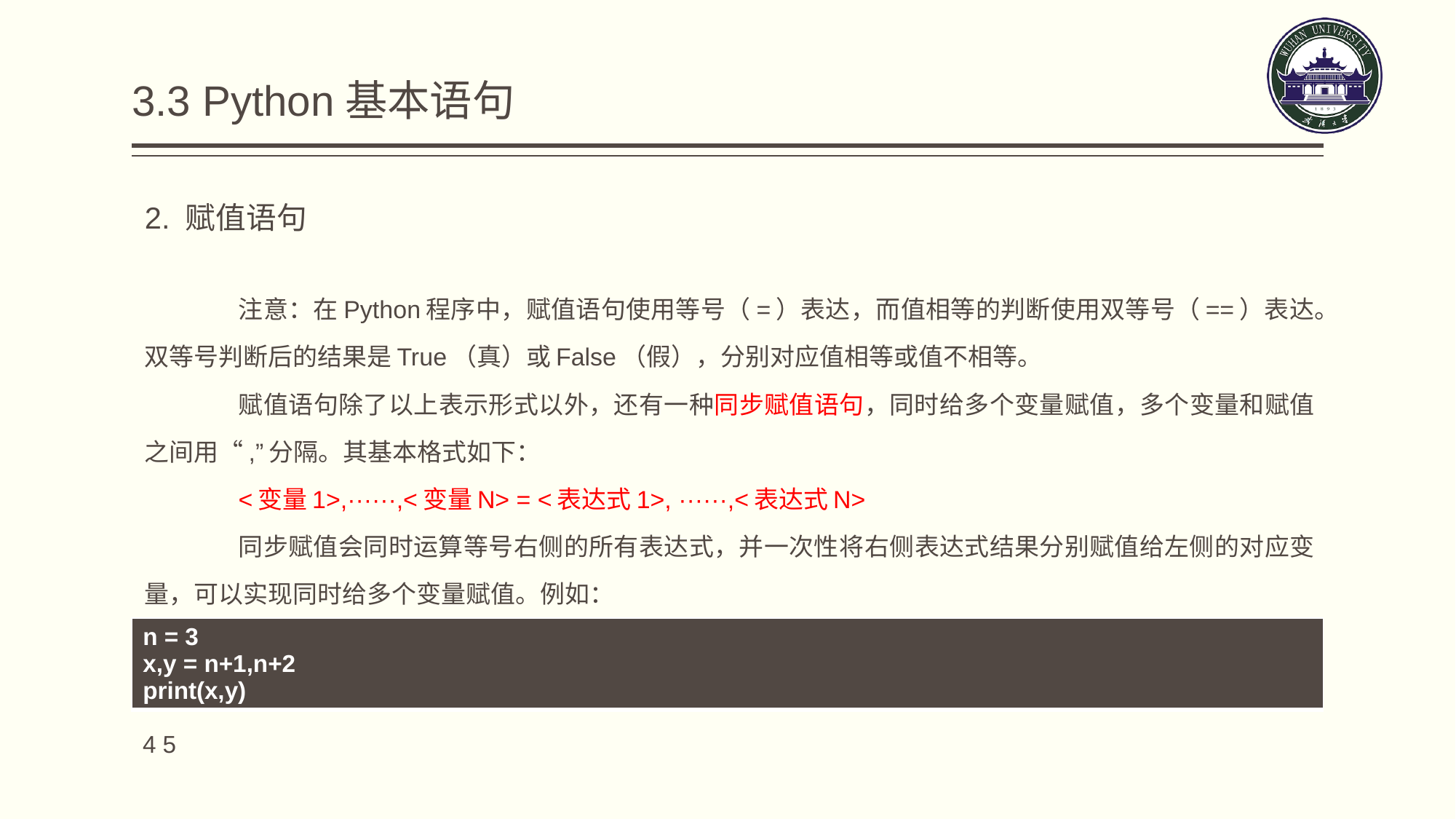

3.3 Python基本语句
2. 赋值语句
	注意：在Python程序中，赋值语句使用等号（=）表达，而值相等的判断使用双等号（==）表达。双等号判断后的结果是True（真）或False（假），分别对应值相等或值不相等。
	赋值语句除了以上表示形式以外，还有一种同步赋值语句，同时给多个变量赋值，多个变量和赋值之间用“,”分隔。其基本格式如下：
	<变量1>,······,<变量N> = <表达式1>, ······,<表达式N>
	同步赋值会同时运算等号右侧的所有表达式，并一次性将右侧表达式结果分别赋值给左侧的对应变量，可以实现同时给多个变量赋值。例如：

| n = 3 x,y = n+1,n+2 print(x,y) |
| --- |
4 5